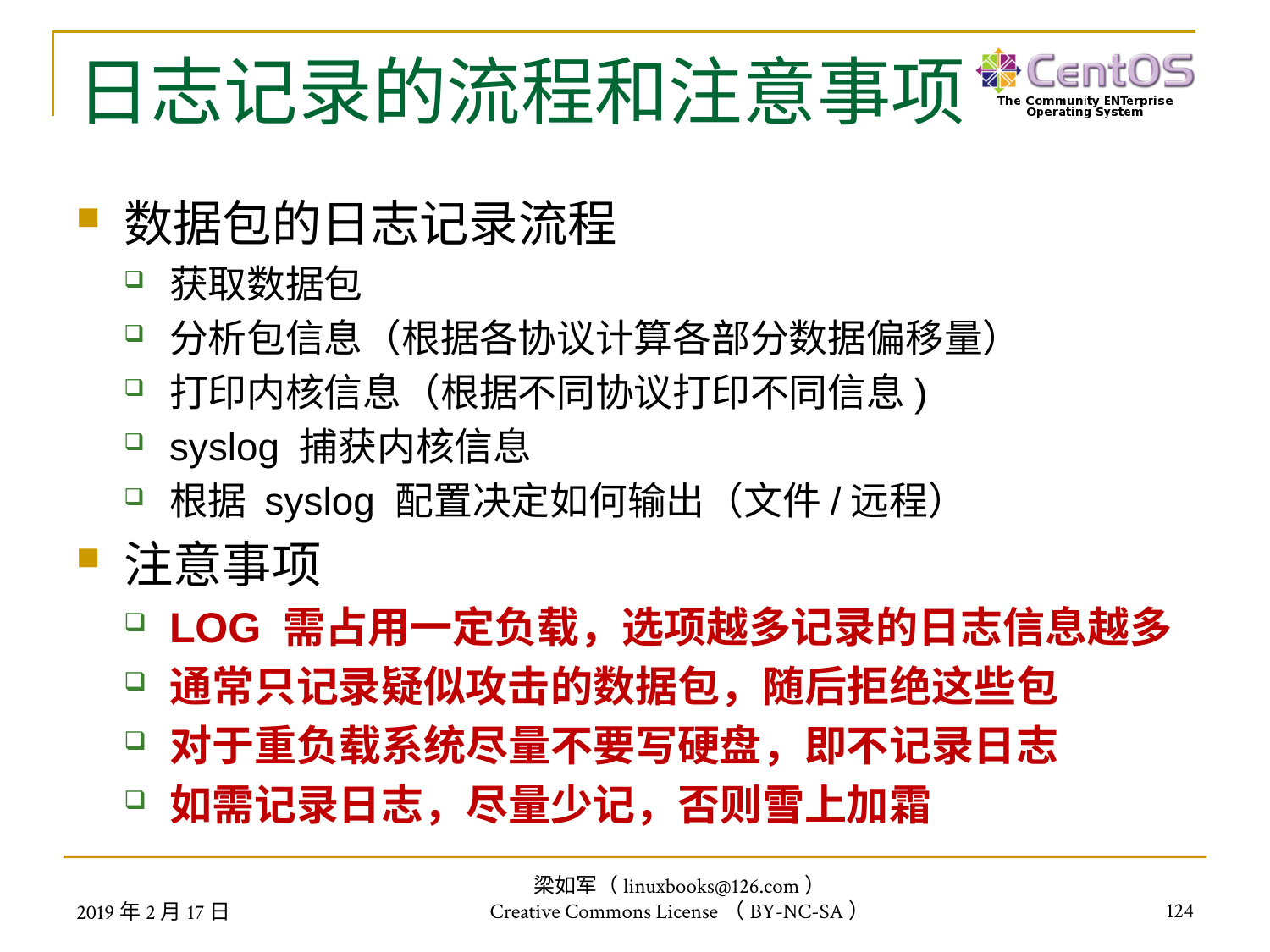

# 日志记录的流程和注意事项
数据包的日志记录流程
获取数据包
分析包信息（根据各协议计算各部分数据偏移量）
打印内核信息（根据不同协议打印不同信息)
syslog 捕获内核信息
根据 syslog 配置决定如何输出（文件/远程）
注意事项
LOG 需占用一定负载，选项越多记录的日志信息越多
通常只记录疑似攻击的数据包，随后拒绝这些包
对于重负载系统尽量不要写硬盘，即不记录日志
如需记录日志，尽量少记，否则雪上加霜
梁如军（linuxbooks@126.com）
Creative Commons License（BY-NC-SA）
2019年2月17日
124